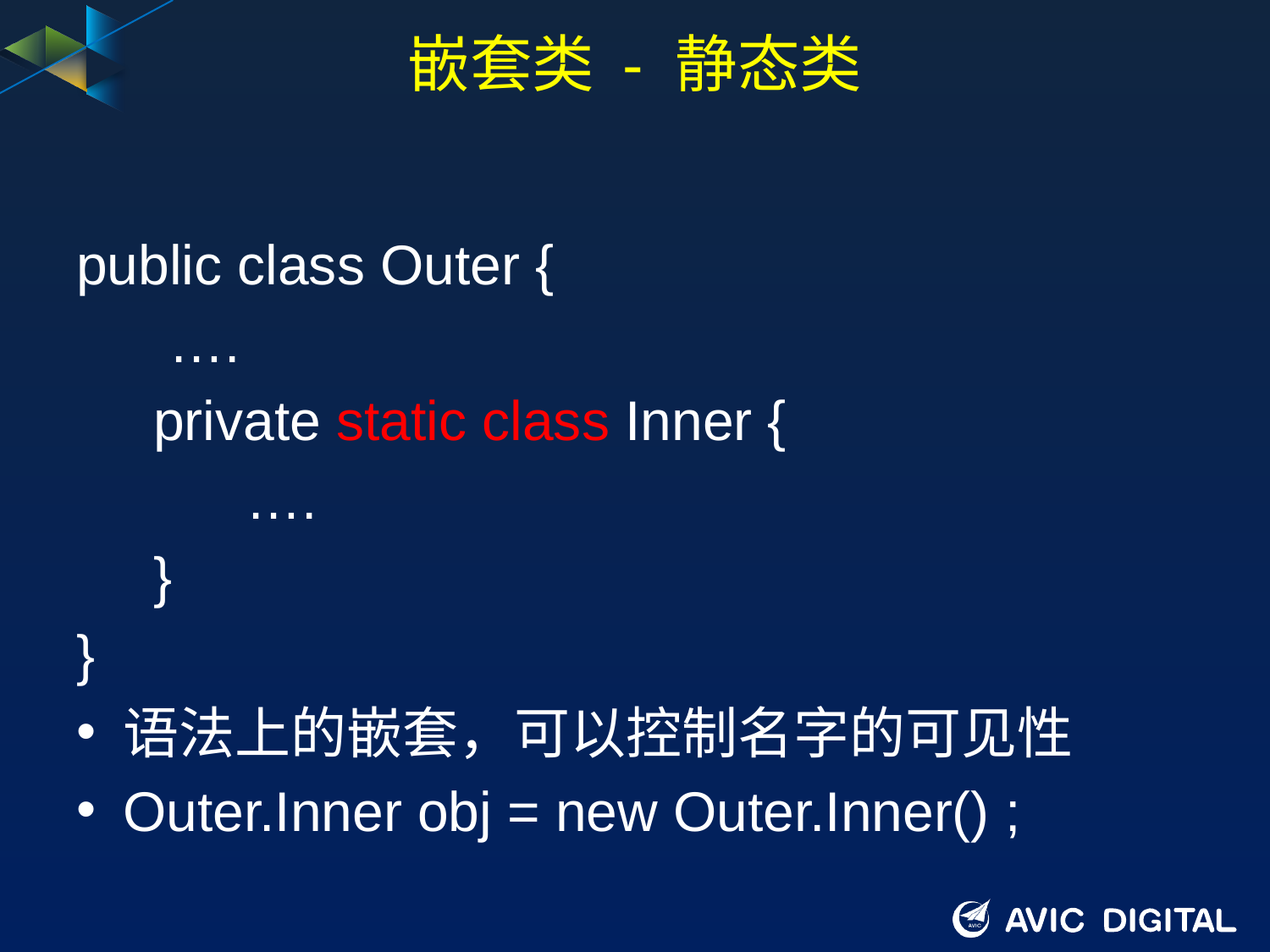

# 嵌套类 - 静态类
public class Outer {
      ….
     private static class Inner {
           ….
     }
}
语法上的嵌套，可以控制名字的可见性
Outer.Inner obj = new Outer.Inner() ;